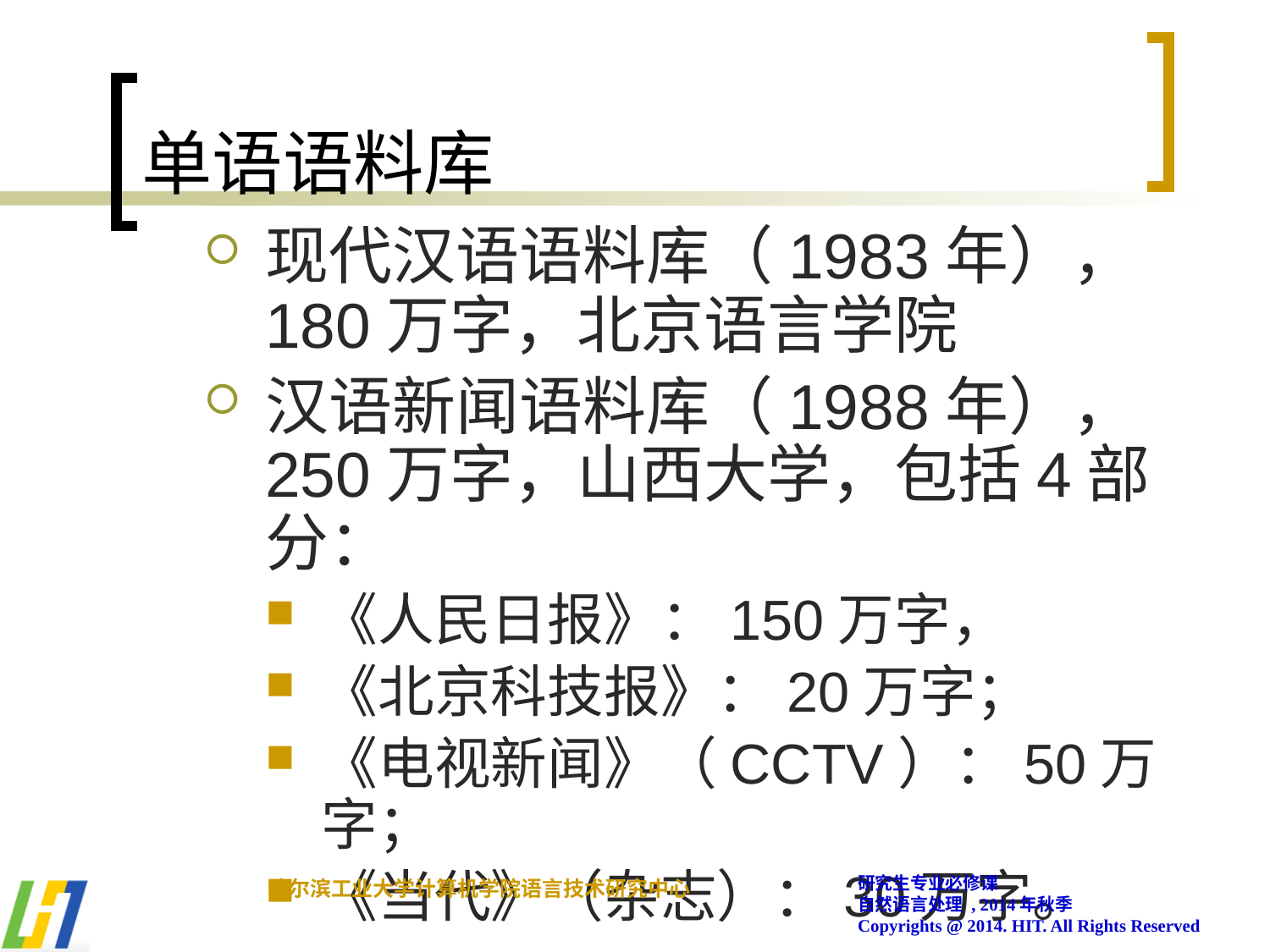

# 单语语料库
现代汉语语料库（1983年），180万字，北京语言学院
汉语新闻语料库（1988年），250万字，山西大学，包括4部分：
《人民日报》：150万字，
《北京科技报》：20万字；
《电视新闻》（CCTV）：50万字；
《当代》（杂志）：30万字。
研究生专业必修课
自然语言处理 , 2014年秋季
Copyrights @ 2014. HIT. All Rights Reserved
哈尔滨工业大学计算机学院语言技术研究中心